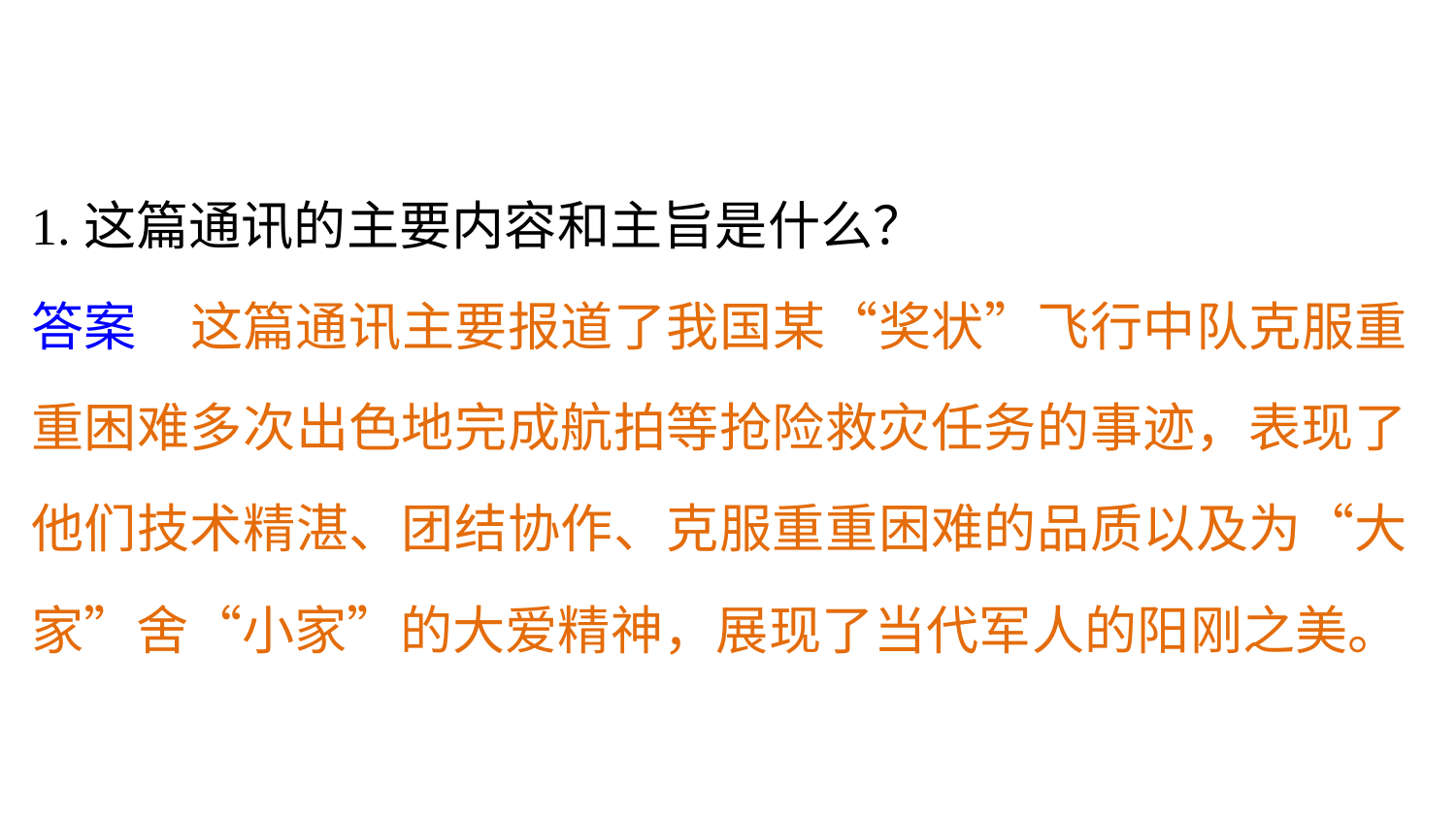

1.这篇通讯的主要内容和主旨是什么？
答案　这篇通讯主要报道了我国某“奖状”飞行中队克服重重困难多次出色地完成航拍等抢险救灾任务的事迹，表现了他们技术精湛、团结协作、克服重重困难的品质以及为“大家”舍“小家”的大爱精神，展现了当代军人的阳刚之美。